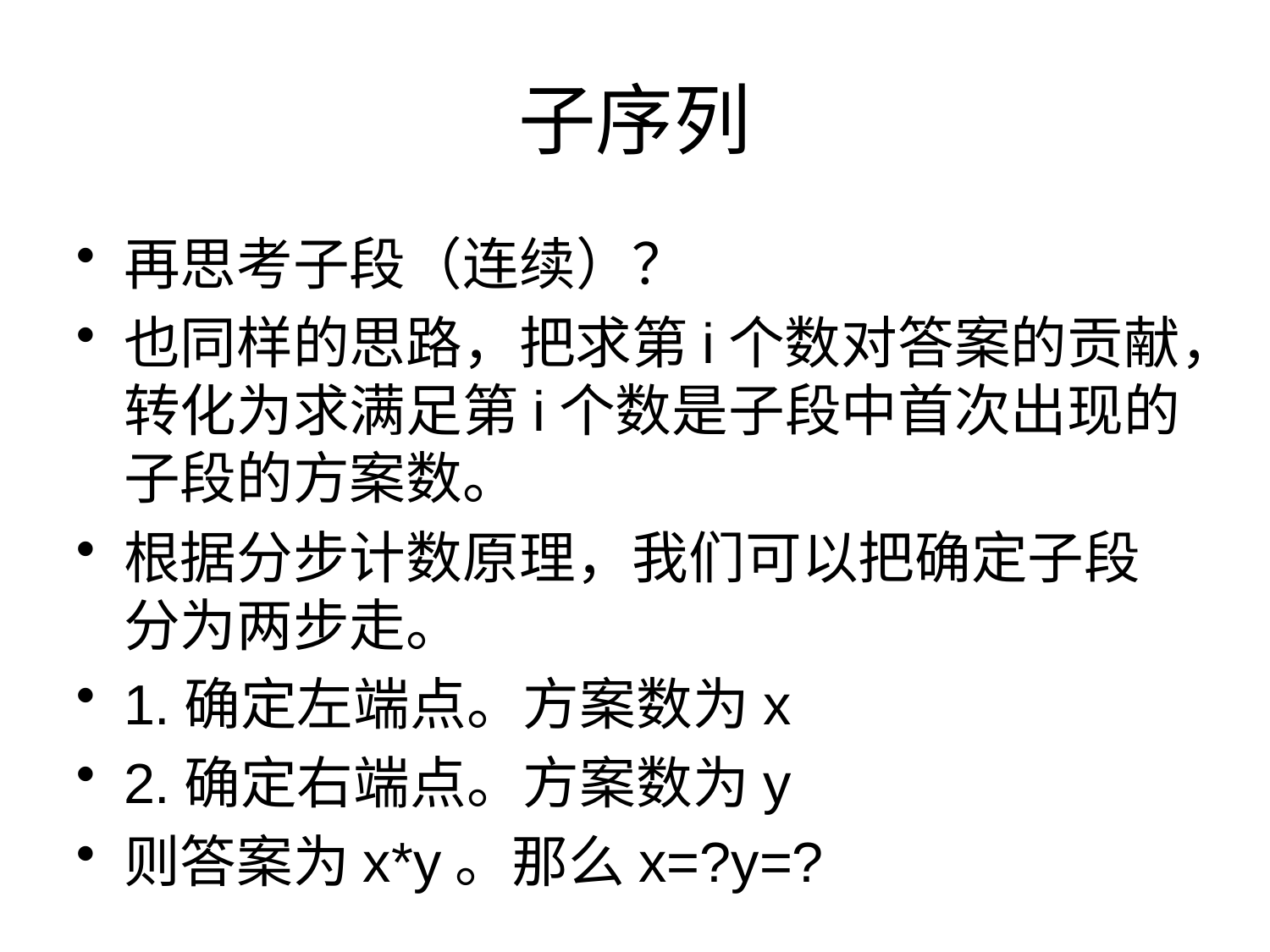

# 子序列
再思考子段（连续）？
也同样的思路，把求第i个数对答案的贡献，转化为求满足第i个数是子段中首次出现的子段的方案数。
根据分步计数原理，我们可以把确定子段分为两步走。
1.确定左端点。方案数为x
2.确定右端点。方案数为y
则答案为x*y。那么x=?y=?